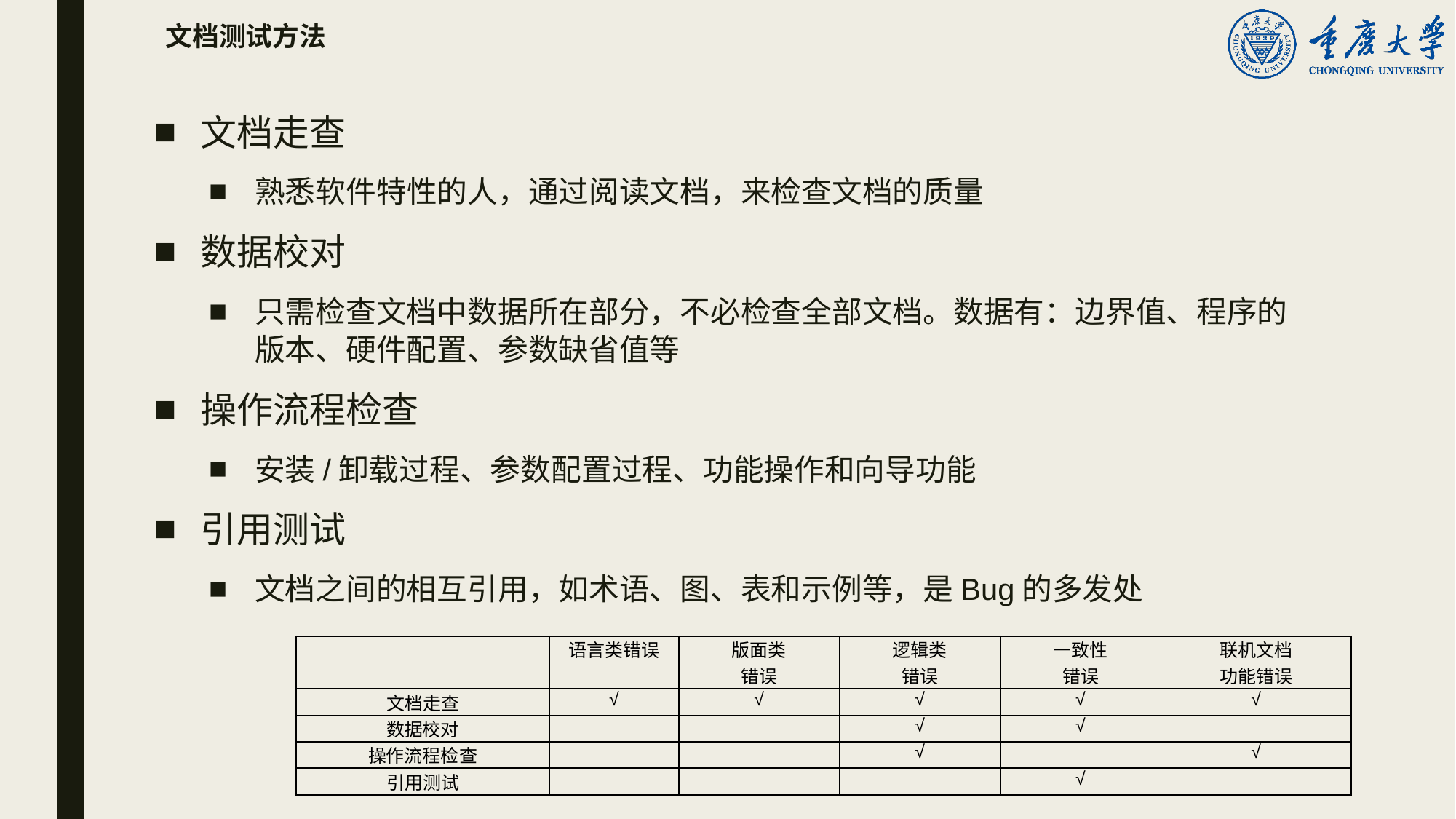

# 文档测试方法
文档走查
熟悉软件特性的人，通过阅读文档，来检查文档的质量
数据校对
只需检查文档中数据所在部分，不必检查全部文档。数据有：边界值、程序的版本、硬件配置、参数缺省值等
操作流程检查
安装/卸载过程、参数配置过程、功能操作和向导功能
引用测试
文档之间的相互引用，如术语、图、表和示例等，是Bug的多发处

|  | 语言类错误 | 版面类 错误 | 逻辑类 错误 | 一致性 错误 | 联机文档 功能错误 |
| --- | --- | --- | --- | --- | --- |
| 文档走查 | √ | √ | √ | √ | √ |
| 数据校对 |  |  | √ | √ |  |
| 操作流程检查 |  |  | √ |  | √ |
| 引用测试 |  |  |  | √ |  |